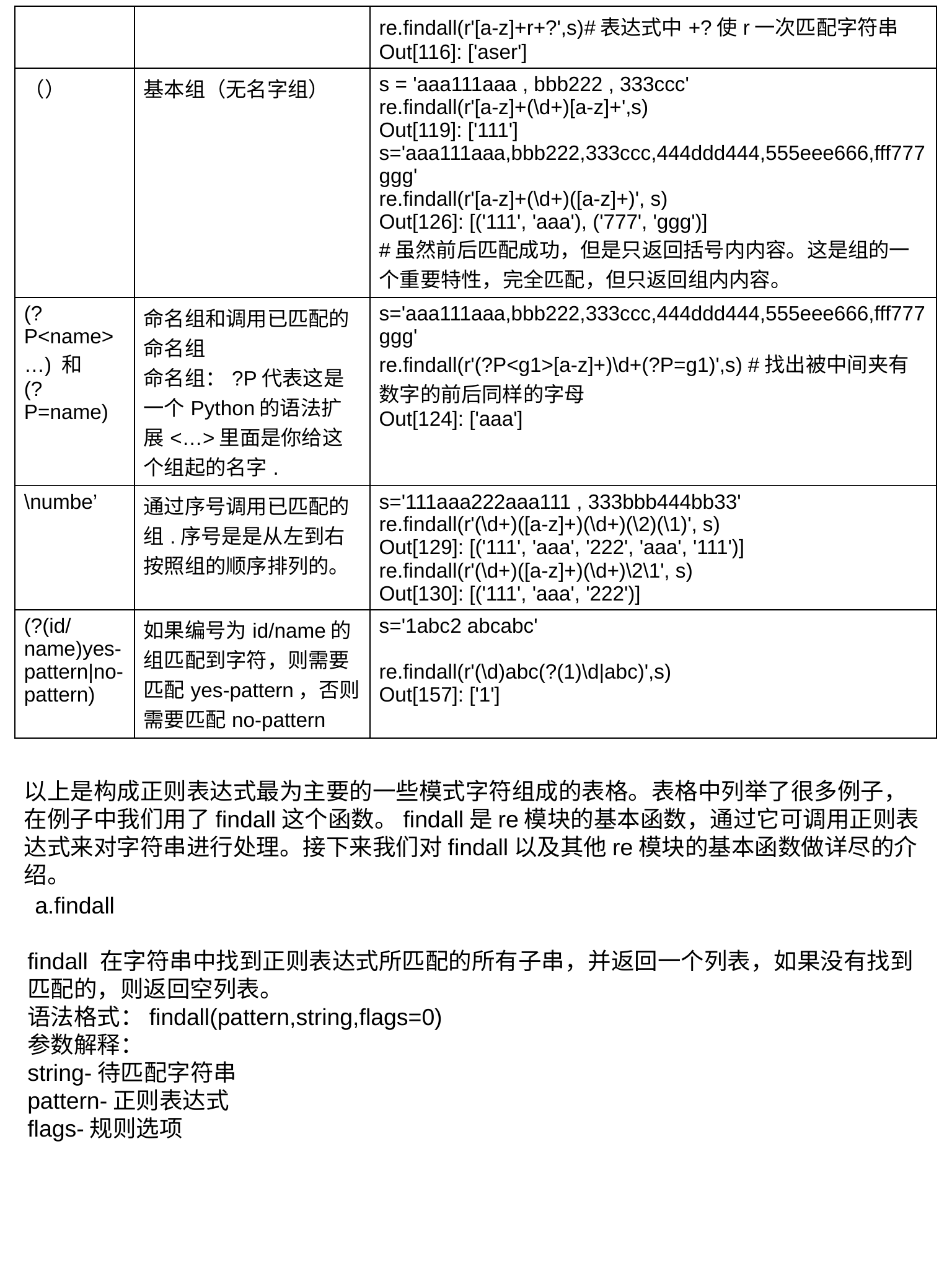

|  |  | re.findall(r'[a-z]+r+?',s)#表达式中+?使r一次匹配字符串 Out[116]: ['aser'] |
| --- | --- | --- |
| （） | 基本组（无名字组） | s = 'aaa111aaa , bbb222 , 333ccc' re.findall(r'[a-z]+(\d+)[a-z]+',s) Out[119]: ['111'] s='aaa111aaa,bbb222,333ccc,444ddd444,555eee666,fff777ggg' re.findall(r'[a-z]+(\d+)([a-z]+)', s) Out[126]: [('111', 'aaa'), ('777', 'ggg')] #虽然前后匹配成功，但是只返回括号内内容。这是组的一个重要特性，完全匹配，但只返回组内内容。 |
| (?P<name>…) 和 (?P=name) | 命名组和调用已匹配的命名组 命名组：?P代表这是一个Python的语法扩展<…>里面是你给这个组起的名字. | s='aaa111aaa,bbb222,333ccc,444ddd444,555eee666,fff777ggg' re.findall(r'(?P<g1>[a-z]+)\d+(?P=g1)',s) #找出被中间夹有数字的前后同样的字母 Out[124]: ['aaa'] |
| \numbe’ | 通过序号调用已匹配的组.序号是是从左到右按照组的顺序排列的。 | s='111aaa222aaa111 , 333bbb444bb33' re.findall(r'(\d+)([a-z]+)(\d+)(\2)(\1)', s) Out[129]: [('111', 'aaa', '222', 'aaa', '111')] re.findall(r'(\d+)([a-z]+)(\d+)\2\1', s) Out[130]: [('111', 'aaa', '222')] |
| (?(id/name)yes-pattern|no-pattern) | 如果编号为id/name的组匹配到字符，则需要匹配yes-pattern，否则需要匹配no-pattern | s='1abc2 abcabc' re.findall(r'(\d)abc(?(1)\d|abc)',s) Out[157]: ['1'] |
以上是构成正则表达式最为主要的一些模式字符组成的表格。表格中列举了很多例子，在例子中我们用了findall这个函数。findall是re模块的基本函数，通过它可调用正则表达式来对字符串进行处理。接下来我们对findall以及其他re模块的基本函数做详尽的介绍。
a.findall
findall 在字符串中找到正则表达式所匹配的所有子串，并返回一个列表，如果没有找到匹配的，则返回空列表。
语法格式：findall(pattern,string,flags=0)
参数解释：
string-待匹配字符串
pattern-正则表达式
flags-规则选项